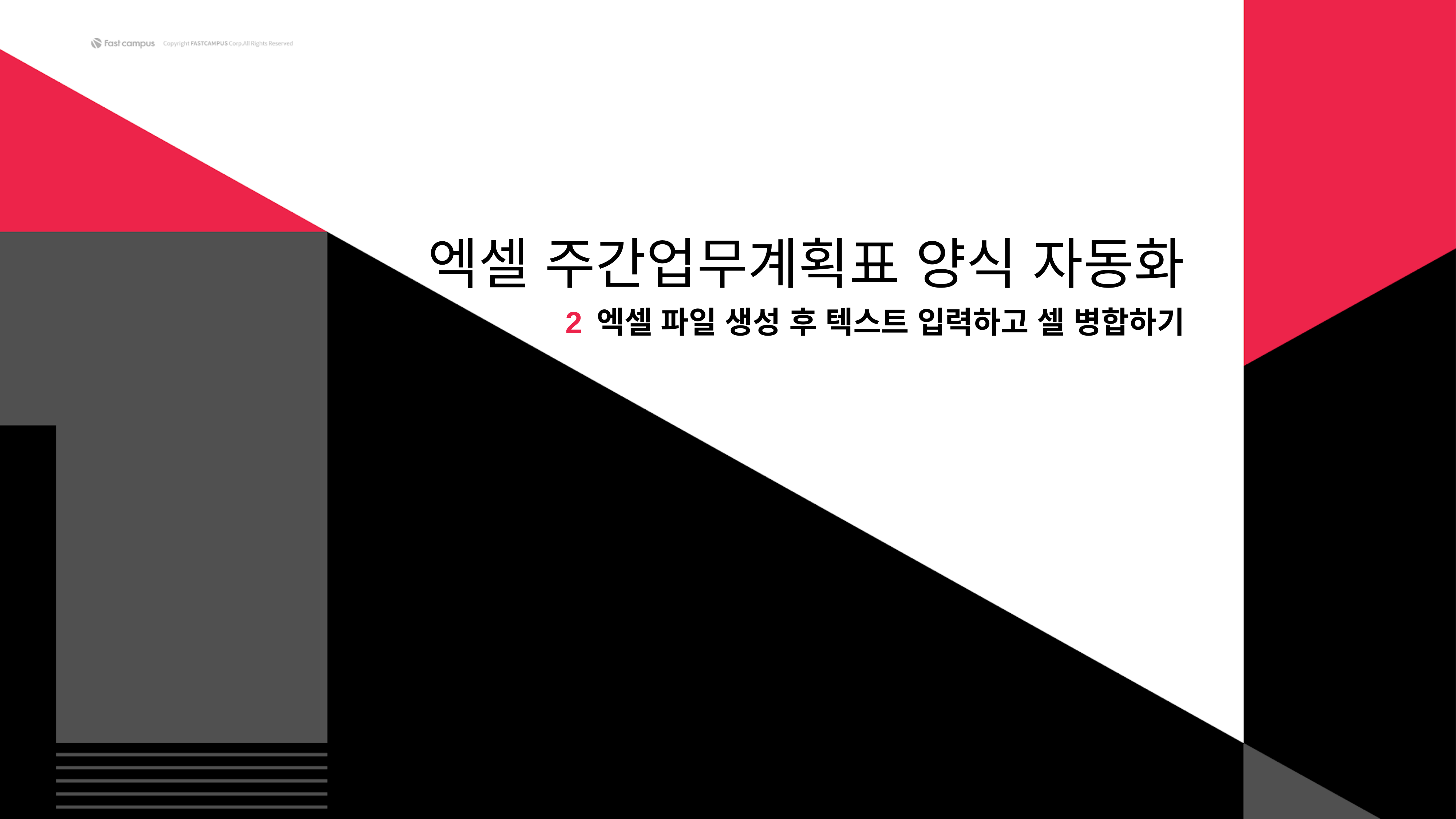

# 엑셀 주간업무계획표 양식 자동화
엑셀 파일 생성 후 텍스트 입력하고 셀 병합하기
2